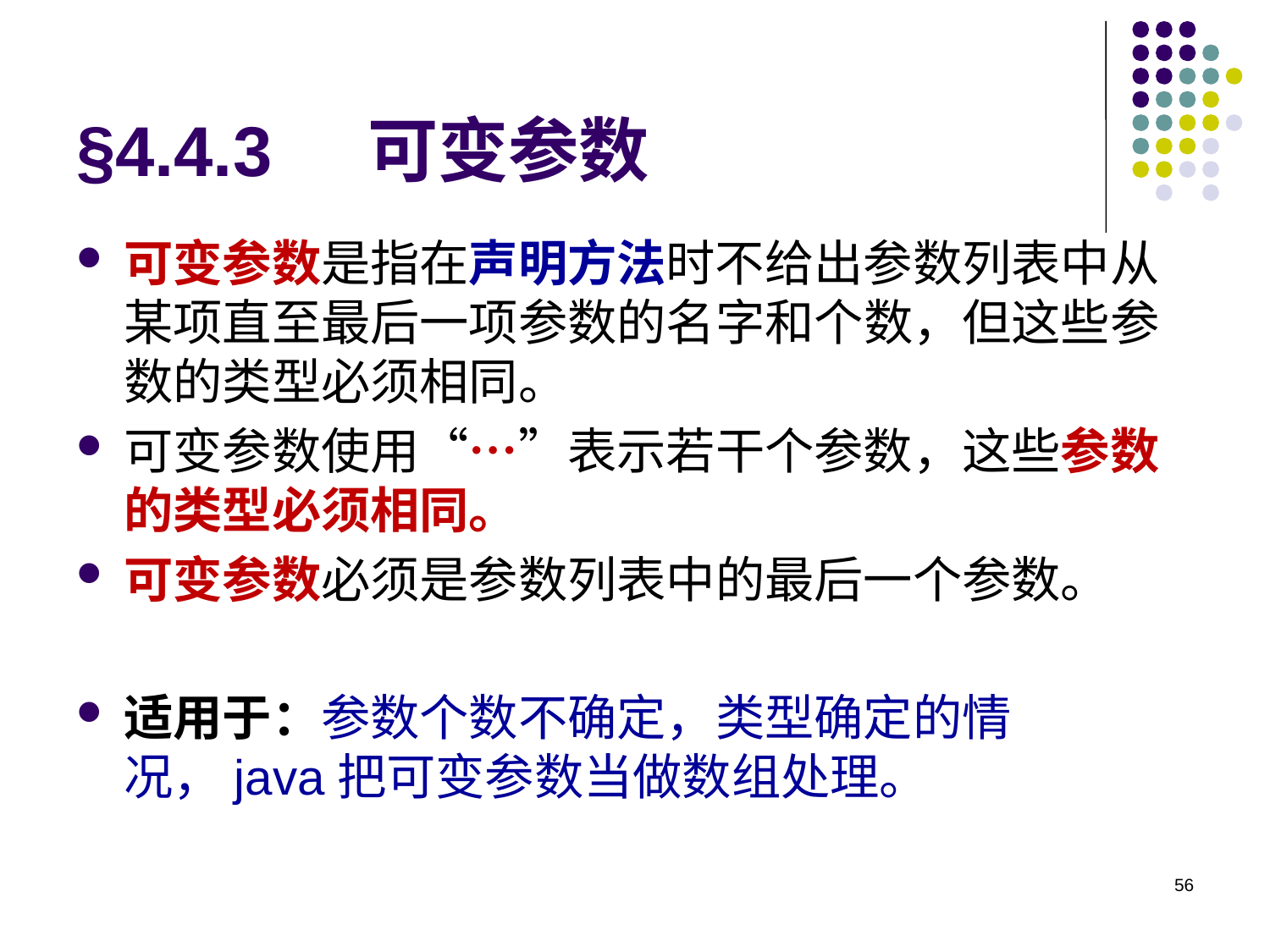

# §4.4.3    可变参数
可变参数是指在声明方法时不给出参数列表中从某项直至最后一项参数的名字和个数，但这些参数的类型必须相同。
可变参数使用“…”表示若干个参数，这些参数的类型必须相同。
可变参数必须是参数列表中的最后一个参数。

适用于：参数个数不确定，类型确定的情况，java把可变参数当做数组处理。
56